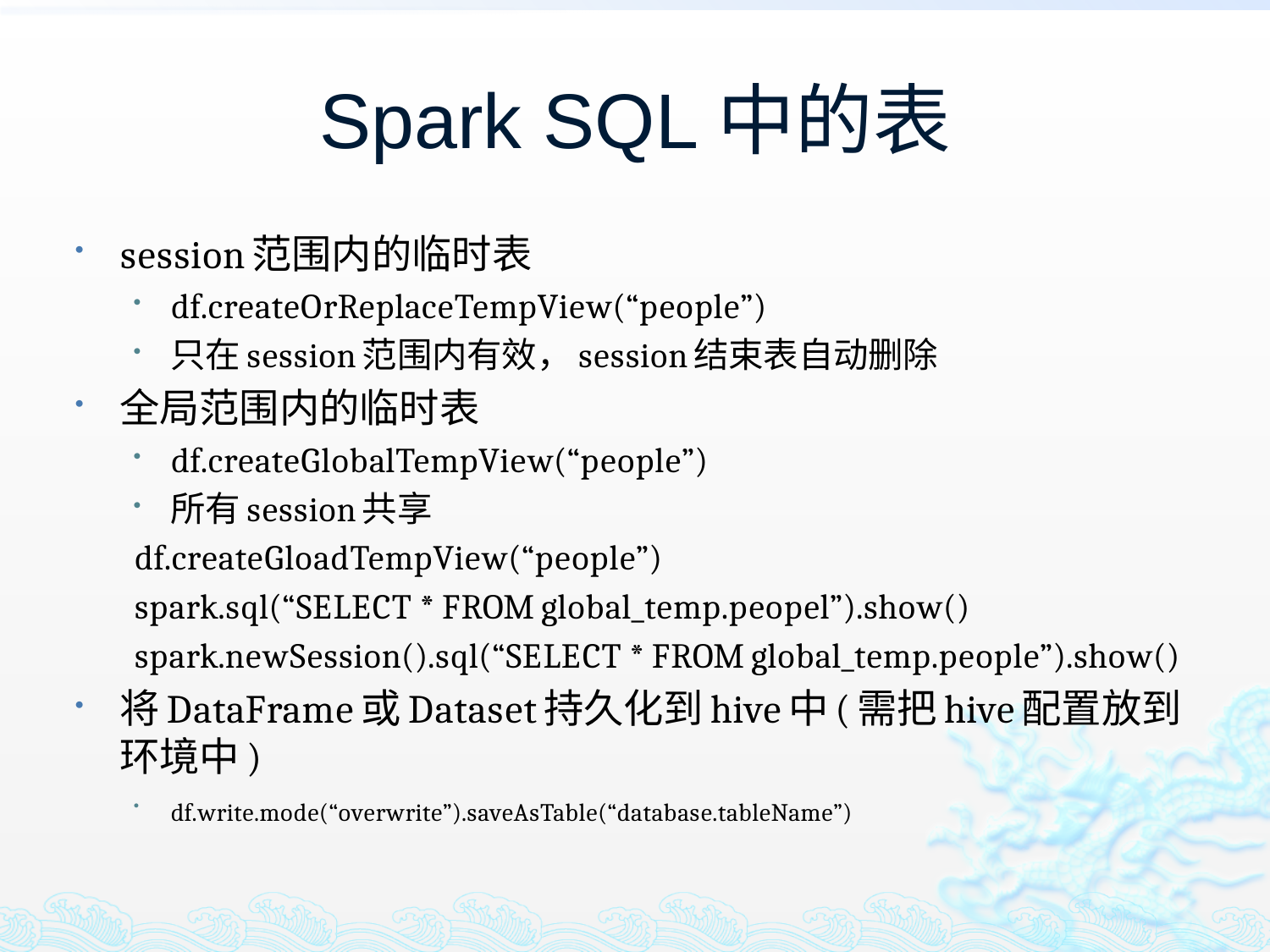

# Spark SQL中的表
session范围内的临时表
df.createOrReplaceTempView(“people”)
只在session范围内有效，session结束表自动删除
全局范围内的临时表
df.createGlobalTempView(“people”)
所有session共享
df.createGloadTempView(“people”)
spark.sql(“SELECT * FROM global_temp.peopel”).show()
spark.newSession().sql(“SELECT * FROM global_temp.people”).show()
将DataFrame或Dataset持久化到hive中(需把hive配置放到环境中)
df.write.mode(“overwrite”).saveAsTable(“database.tableName”)